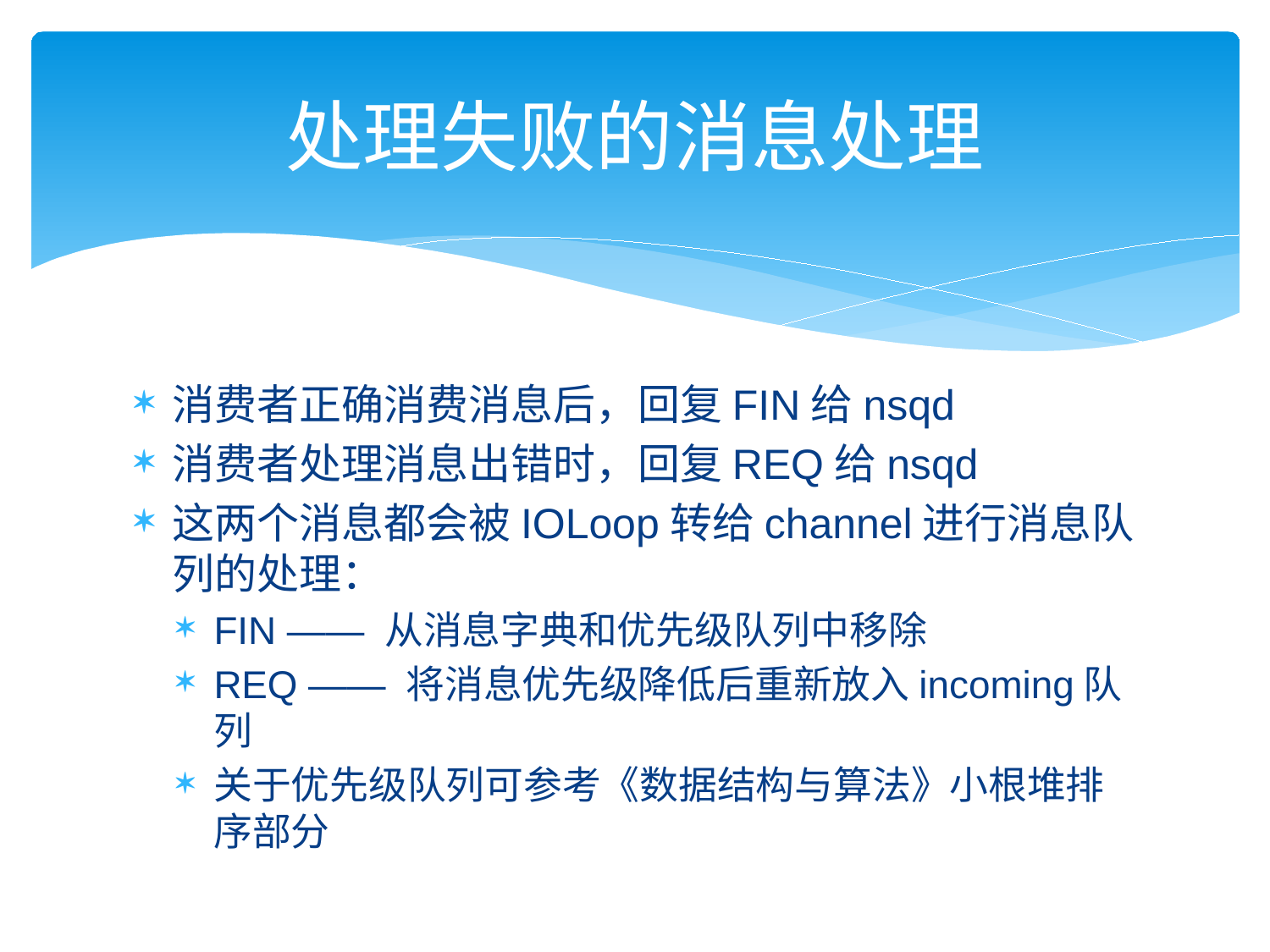

# 处理失败的消息处理
消费者正确消费消息后，回复FIN给nsqd
消费者处理消息出错时，回复REQ给nsqd
这两个消息都会被IOLoop转给channel进行消息队列的处理：
FIN —— 从消息字典和优先级队列中移除
REQ —— 将消息优先级降低后重新放入incoming队列
关于优先级队列可参考《数据结构与算法》小根堆排序部分